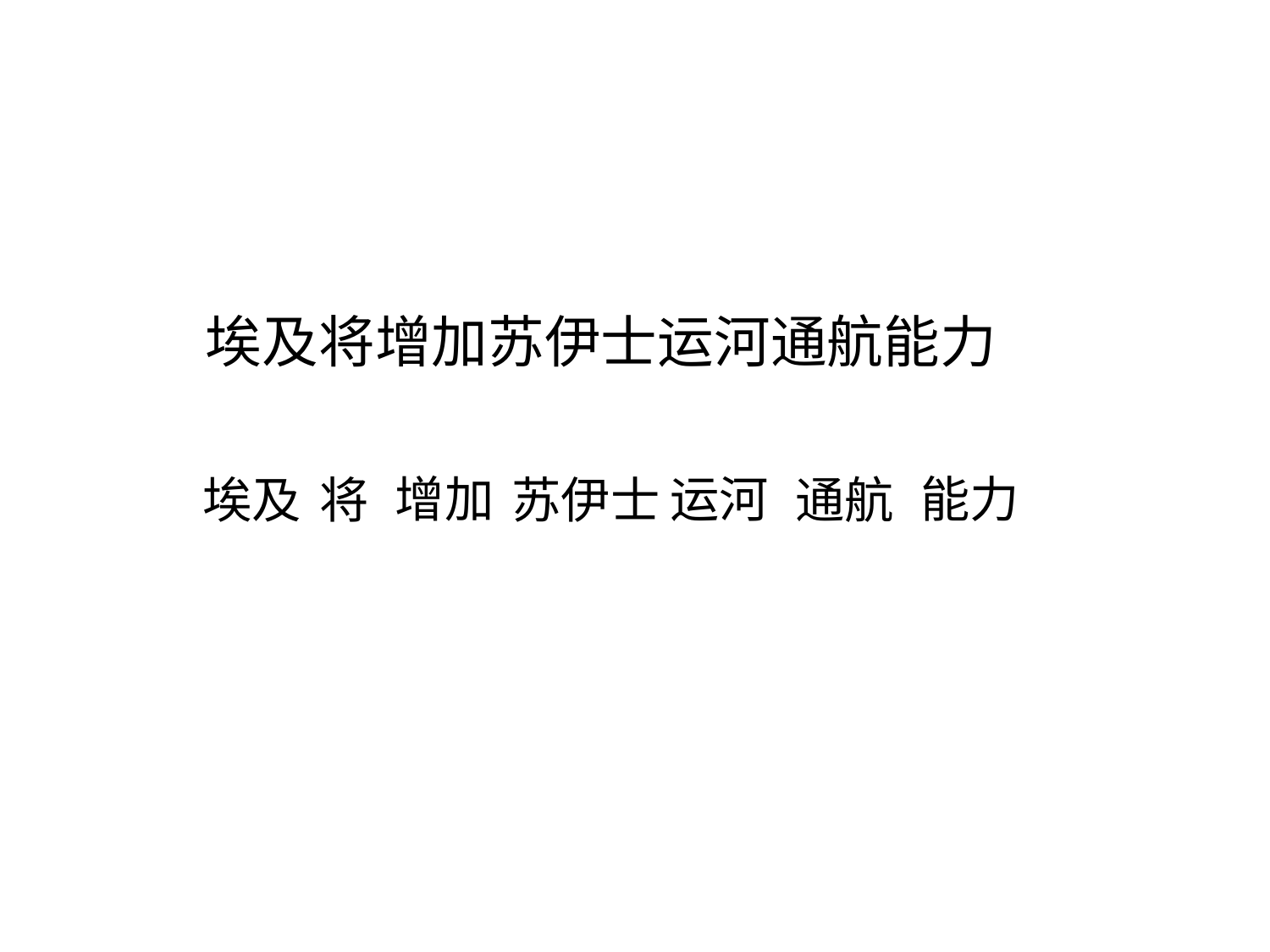

埃及将增加苏伊士运河通航能力
增加
运河
能力
埃及
将
苏伊士
通航